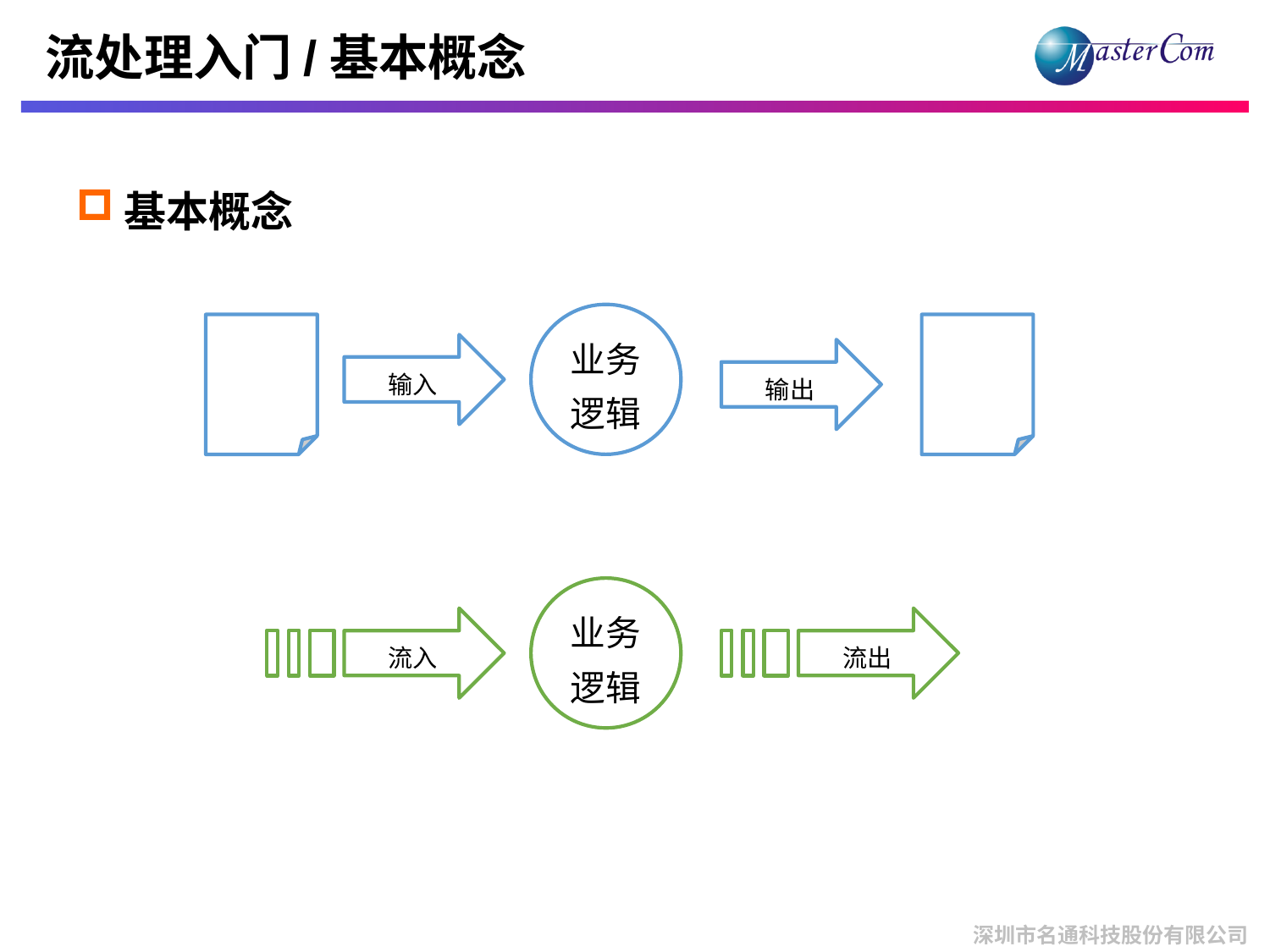

# 流处理入门/基本概念
基本概念
业务逻辑

输入
输出
业务逻辑
流入

流出